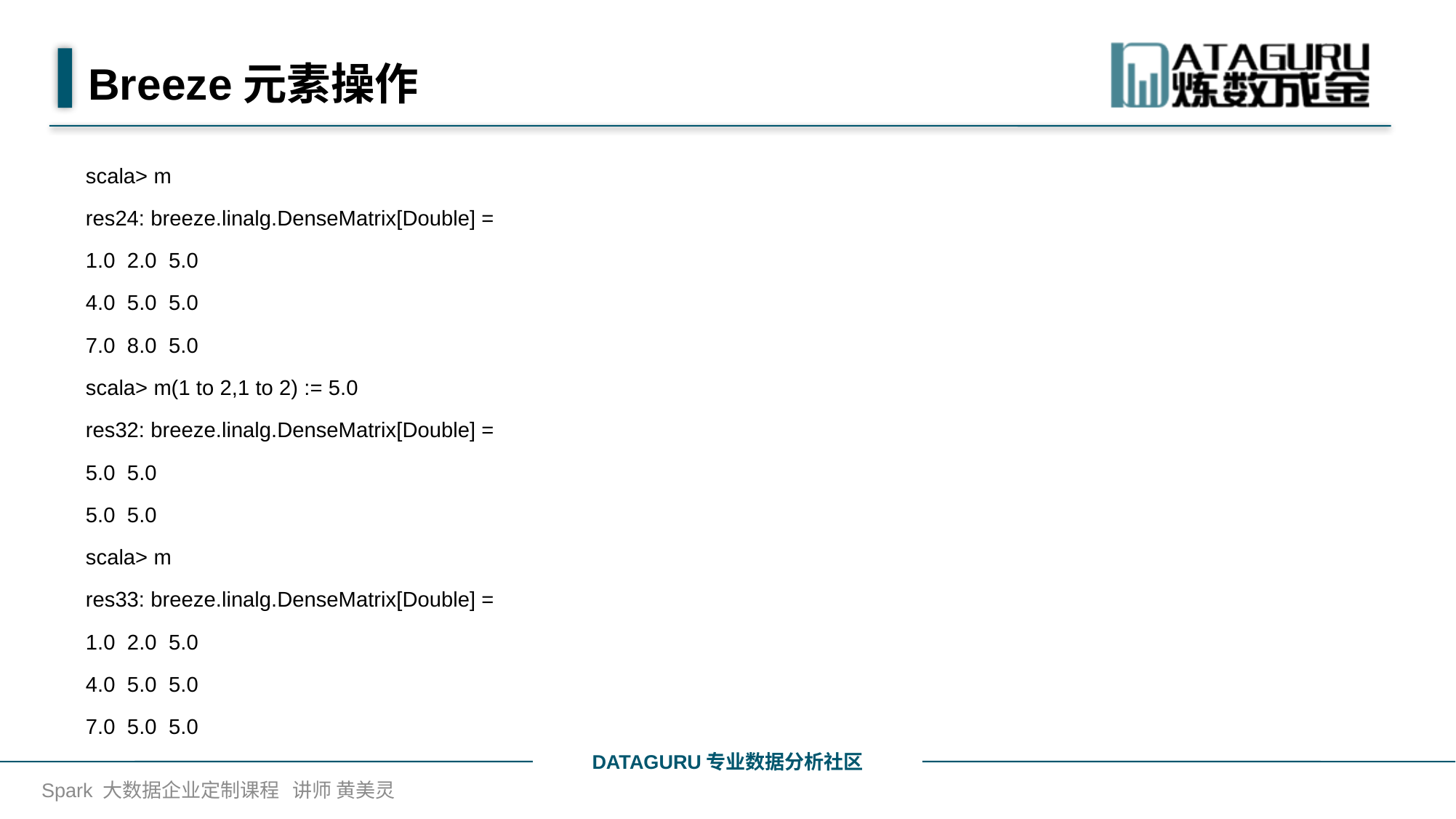

# Breeze元素操作
scala> m
res24: breeze.linalg.DenseMatrix[Double] =
1.0  2.0  5.0
4.0  5.0  5.0
7.0  8.0  5.0
scala> m(1 to 2,1 to 2) := 5.0
res32: breeze.linalg.DenseMatrix[Double] =
5.0  5.0
5.0  5.0
scala> m
res33: breeze.linalg.DenseMatrix[Double] =
1.0  2.0  5.0
4.0  5.0  5.0
7.0  5.0  5.0